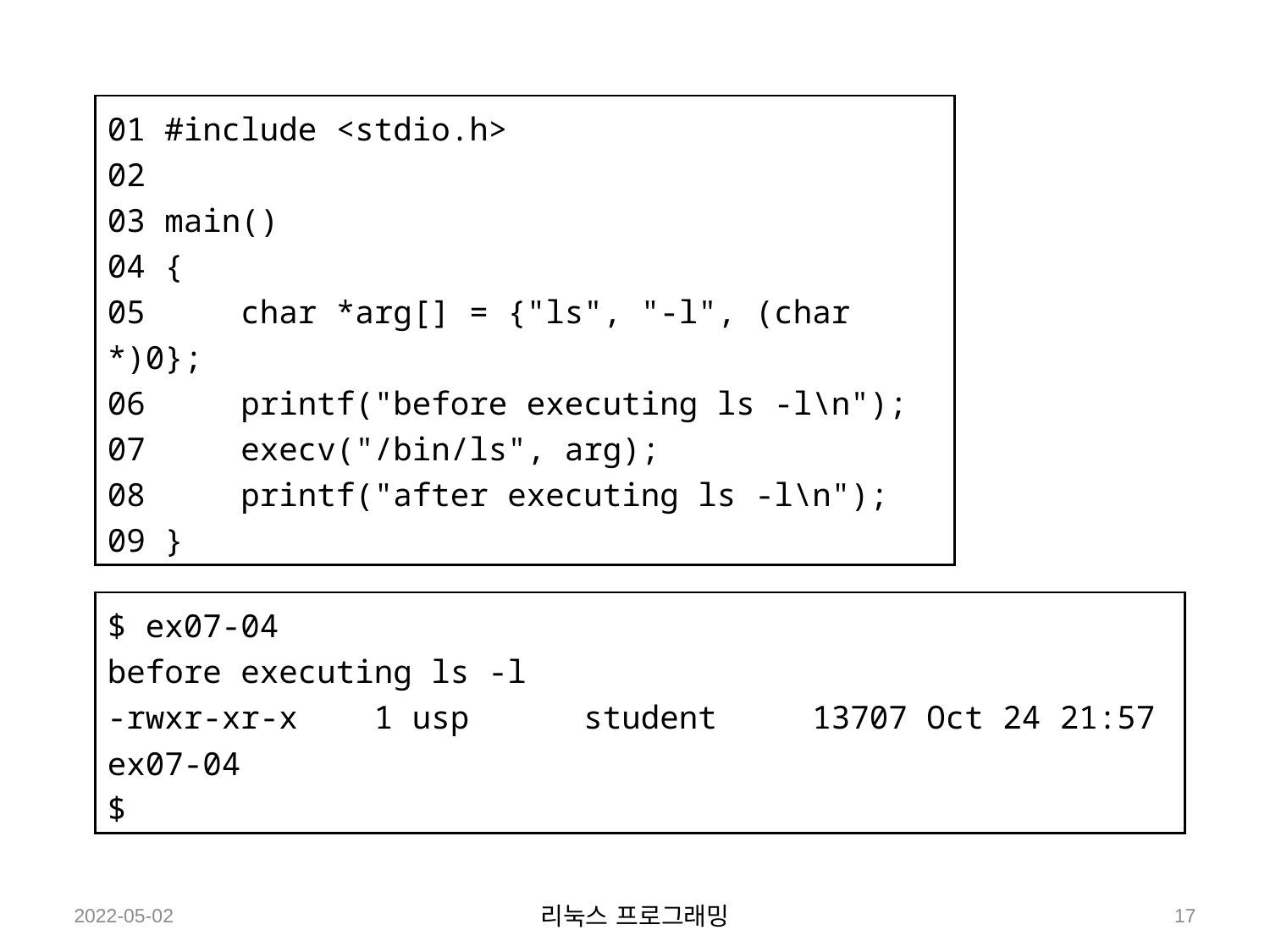

01 #include <stdio.h>
02
03 main()
04 {
05     char *arg[] = {"ls", "-l", (char *)0};
06     printf("before executing ls -l\n");
07     execv("/bin/ls", arg);
08     printf("after executing ls -l\n");
09 }
$ ex07-04
before executing ls -l
-rwxr-xr-x    1 usp      student     13707 Oct 24 21:57 ex07-04
$
2022-05-02
리눅스 프로그래밍
17